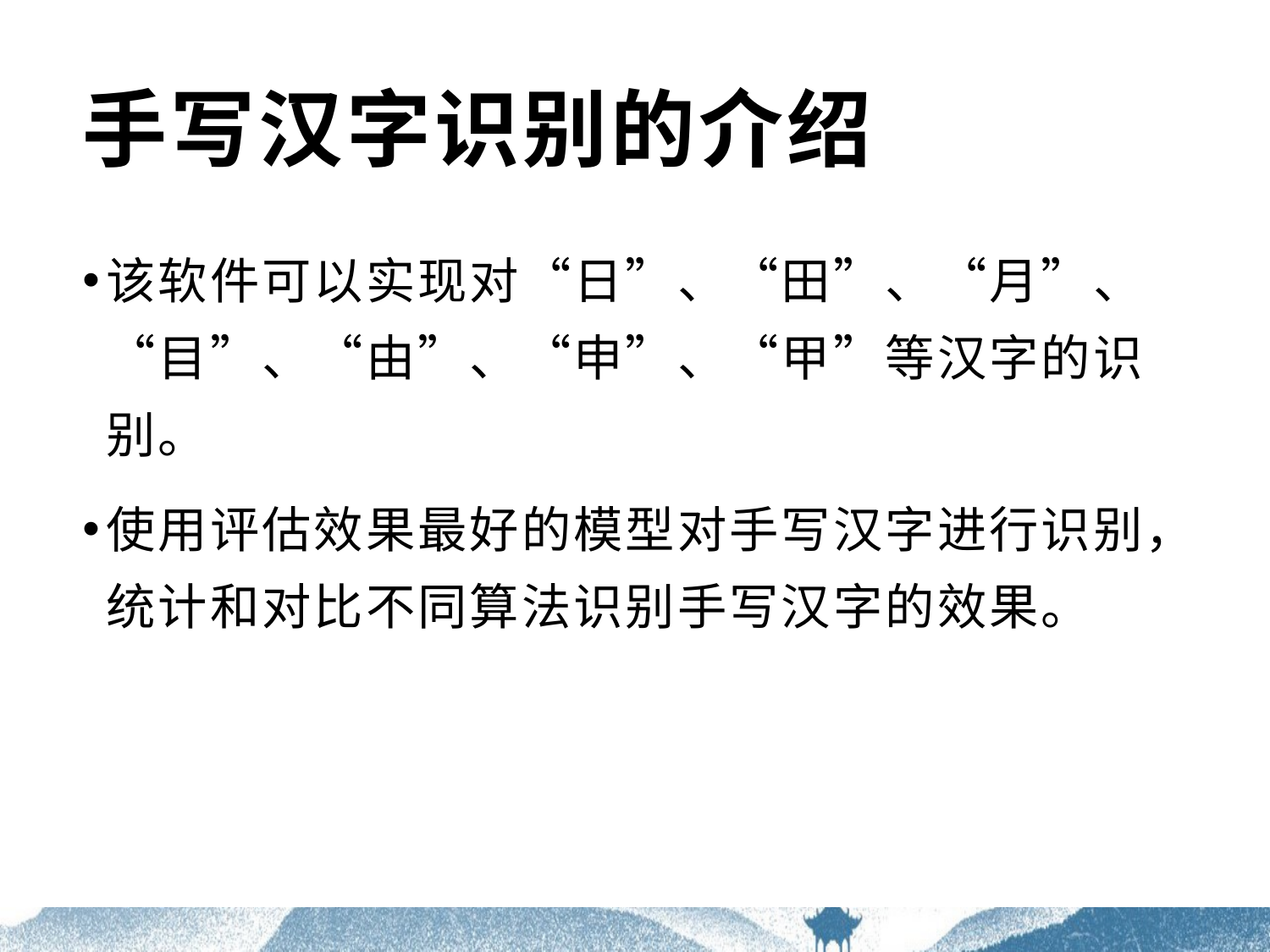

# 手写汉字识别的介绍
该软件可以实现对“日”、“田”、“月”、“目”、“由”、“申”、“甲”等汉字的识别。
使用评估效果最好的模型对手写汉字进行识别，统计和对比不同算法识别手写汉字的效果。